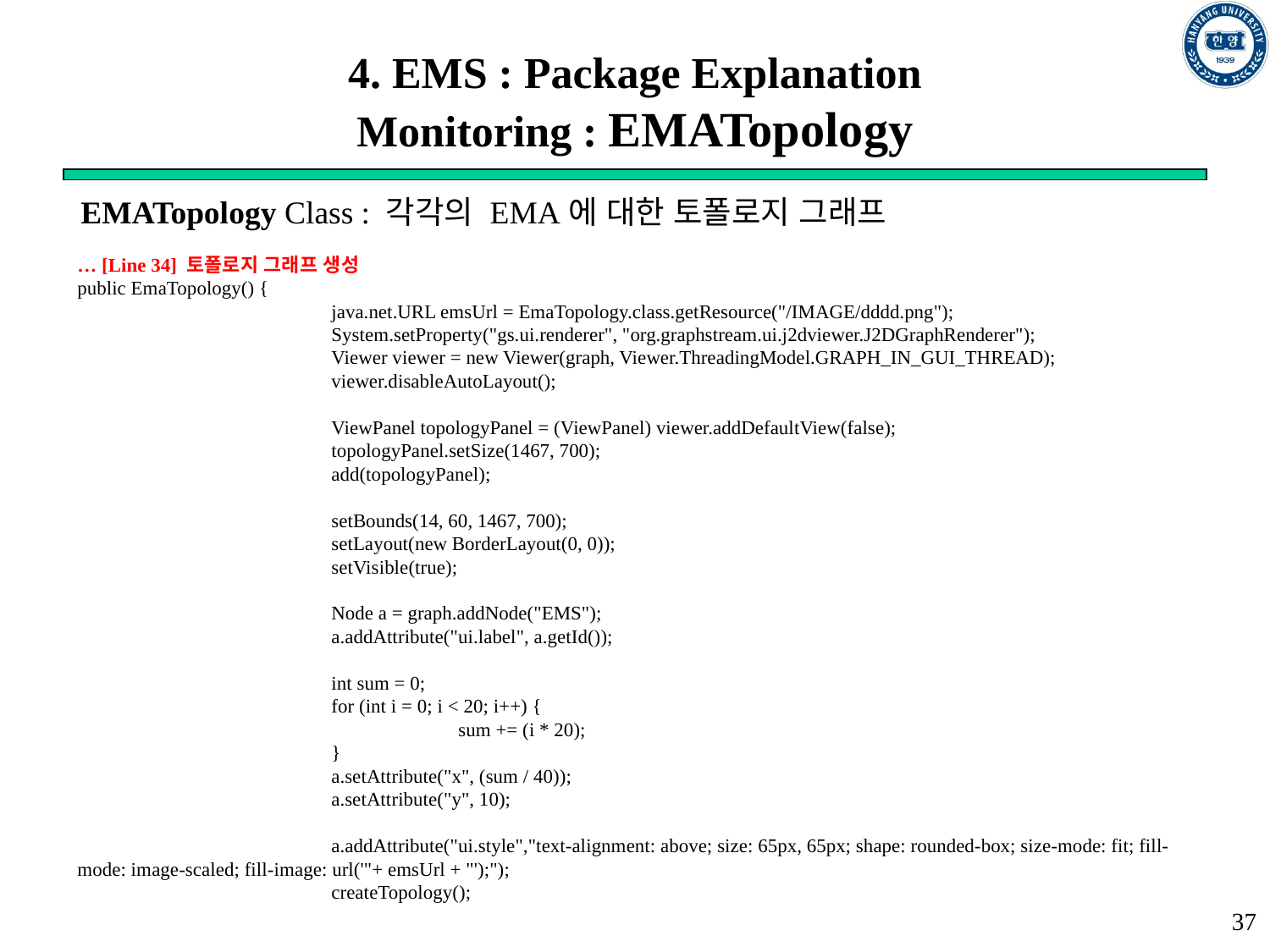

# 4. EMS : Package Explanation Monitoring : EMATopology
EMATopology Class : 각각의 EMA에 대한 토폴로지 그래프
… [Line 34] 토폴로지 그래프 생성
public EmaTopology() {
		java.net.URL emsUrl = EmaTopology.class.getResource("/IMAGE/dddd.png");
		System.setProperty("gs.ui.renderer", "org.graphstream.ui.j2dviewer.J2DGraphRenderer");
		Viewer viewer = new Viewer(graph, Viewer.ThreadingModel.GRAPH_IN_GUI_THREAD);
		viewer.disableAutoLayout();

		ViewPanel topologyPanel = (ViewPanel) viewer.addDefaultView(false);
		topologyPanel.setSize(1467, 700);
		add(topologyPanel);

		setBounds(14, 60, 1467, 700);
		setLayout(new BorderLayout(0, 0));
		setVisible(true);

		Node a = graph.addNode("EMS");
		a.addAttribute("ui.label", a.getId());

		int sum = 0;
		for (int i = 0; i < 20; i++) {
			sum += (i * 20);
		}
		a.setAttribute("x", (sum / 40));
		a.setAttribute("y", 10);

		a.addAttribute("ui.style","text-alignment: above; size: 65px, 65px; shape: rounded-box; size-mode: fit; fill-mode: image-scaled; fill-image: url('"+ emsUrl + "');");
		createTopology();

37